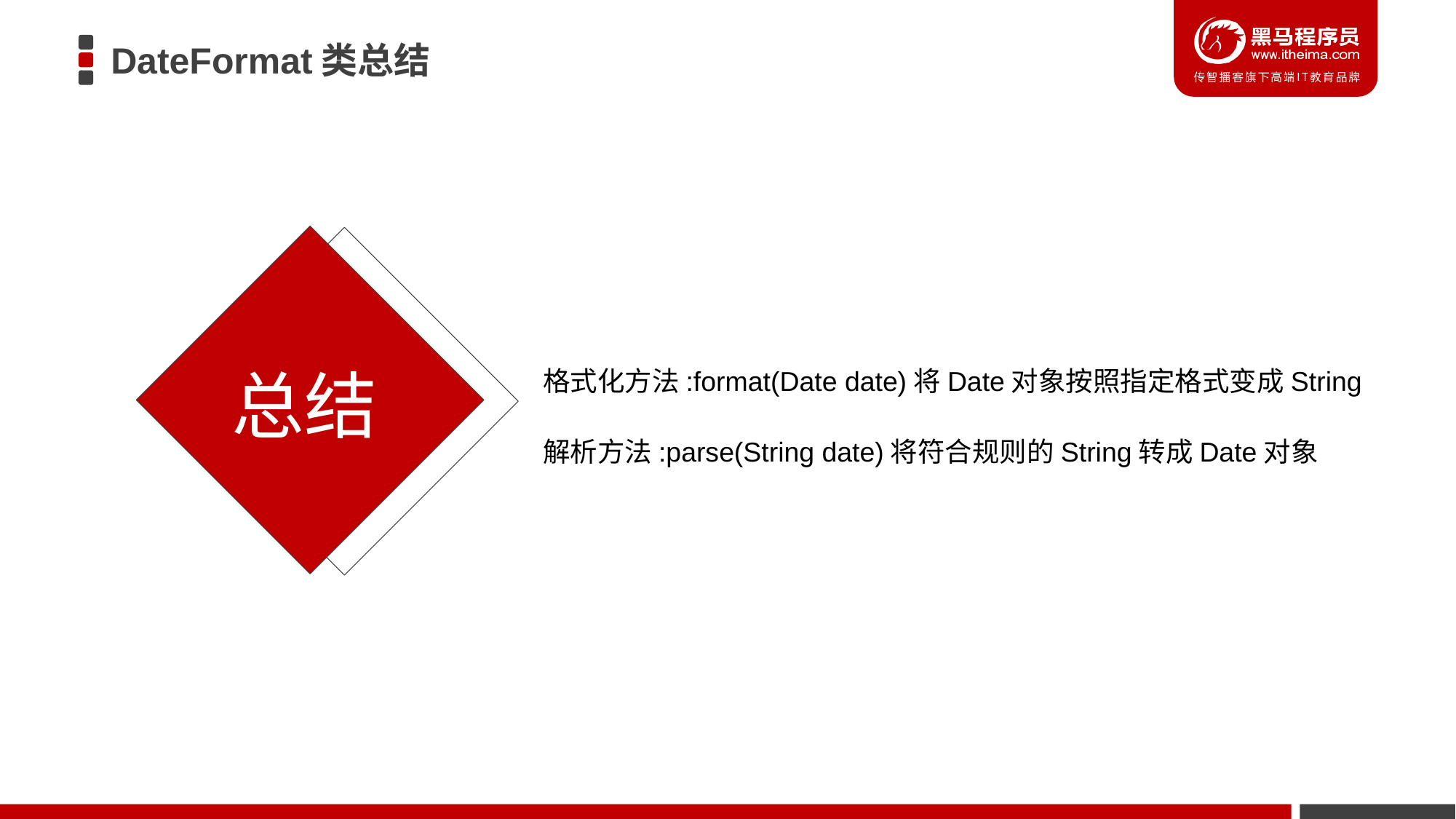

# DateFormat类总结
格式化方法:format(Date date)将Date对象按照指定格式变成String
解析方法:parse(String date)将符合规则的String转成Date对象